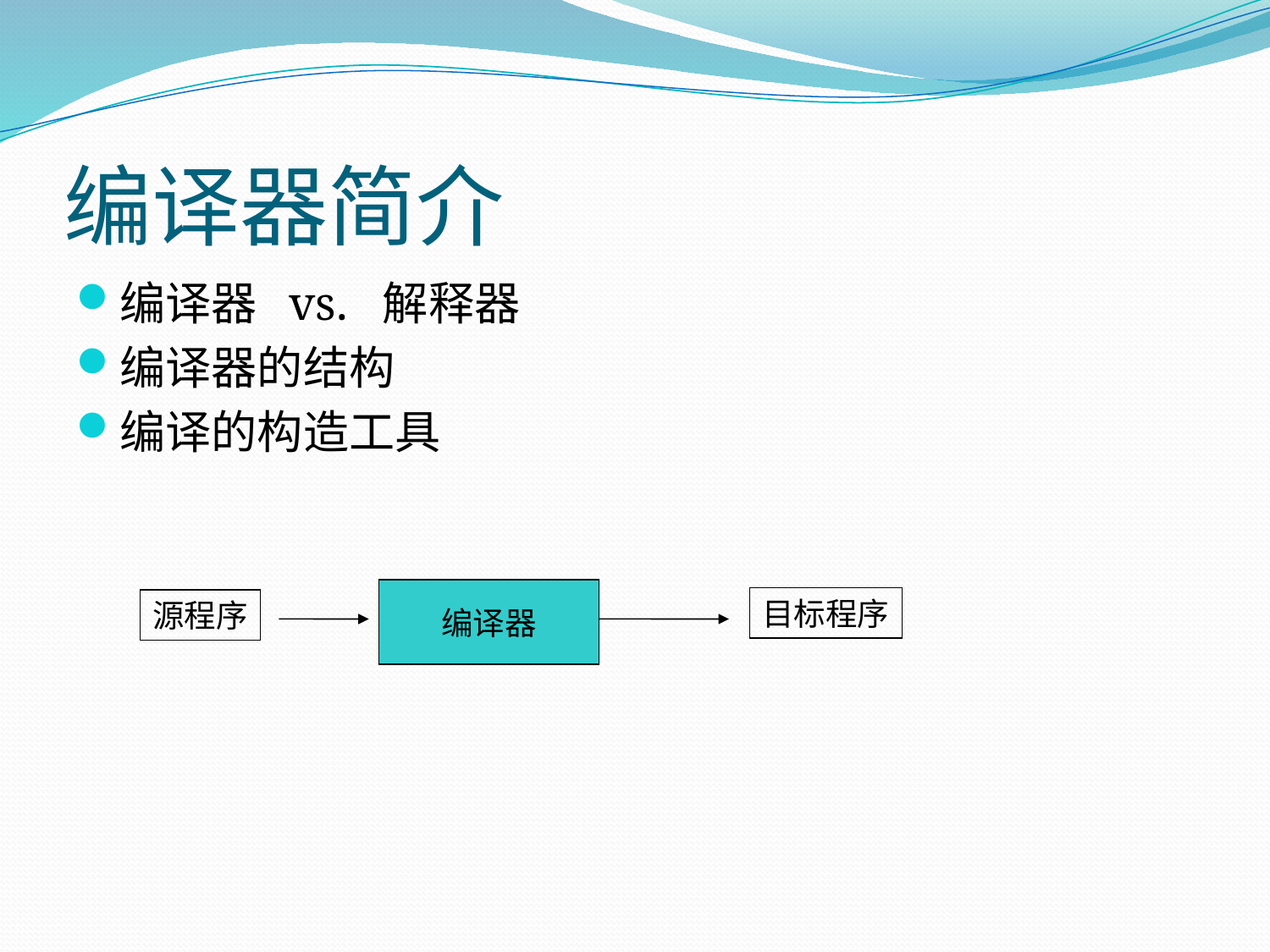

# 编译器简介
编译器  vs.  解释器
编译器的结构
编译的构造工具
编译器
目标程序
源程序